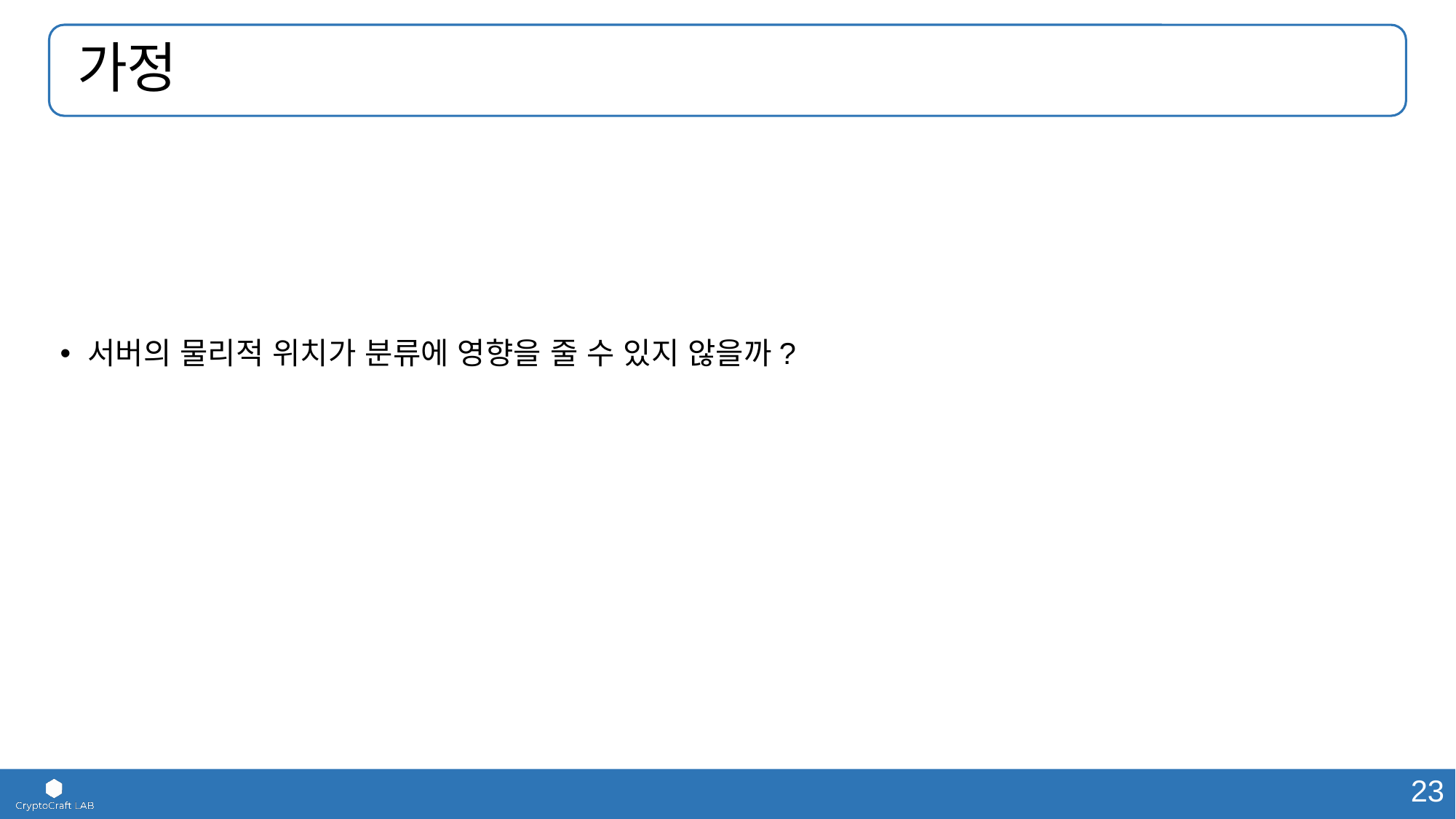

# 가정

서버의 물리적 위치가 분류에 영향을 줄 수 있지 않을까?